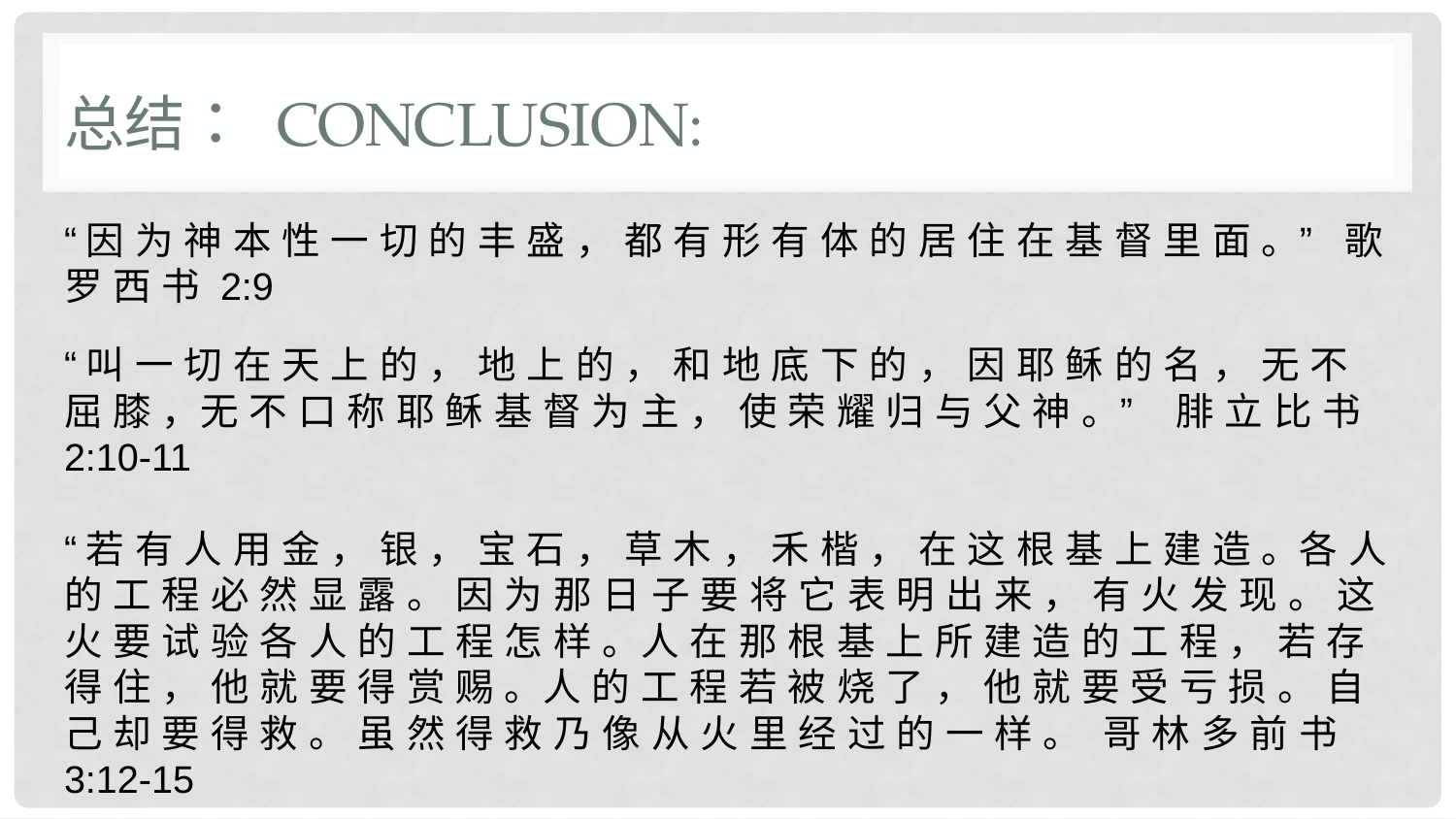

# 总结： Conclusion:
“因 为 神 本 性 一 切 的 丰 盛 ， 都 有 形 有 体 的 居 住 在 基 督 里 面 。”   歌 罗 西 书 2:9
“叫 一 切 在 天 上 的 ， 地 上 的 ， 和 地 底 下 的 ， 因 耶 稣 的 名 ， 无 不 屈 膝 ，无 不 口 称 耶 稣 基 督 为 主 ， 使 荣 耀 归 与 父 神 。”    腓 立 比 书 2:10-11
“若 有 人 用 金 ， 银 ， 宝 石 ， 草 木 ， 禾 楷 ， 在 这 根 基 上 建 造 。各 人 的 工 程 必 然 显 露 。 因 为 那 日 子 要 将 它 表 明 出 来 ， 有 火 发 现 。 这 火 要 试 验 各 人 的 工 程 怎 样 。人 在 那 根 基 上 所 建 造 的 工 程 ， 若 存 得 住 ， 他 就 要 得 赏 赐 。人 的 工 程 若 被 烧 了 ， 他 就 要 受 亏 损 。 自 己 却 要 得 救 。 虽 然 得 救 乃 像 从 火 里 经 过 的 一 样 。  哥 林 多 前 书 3:12-15